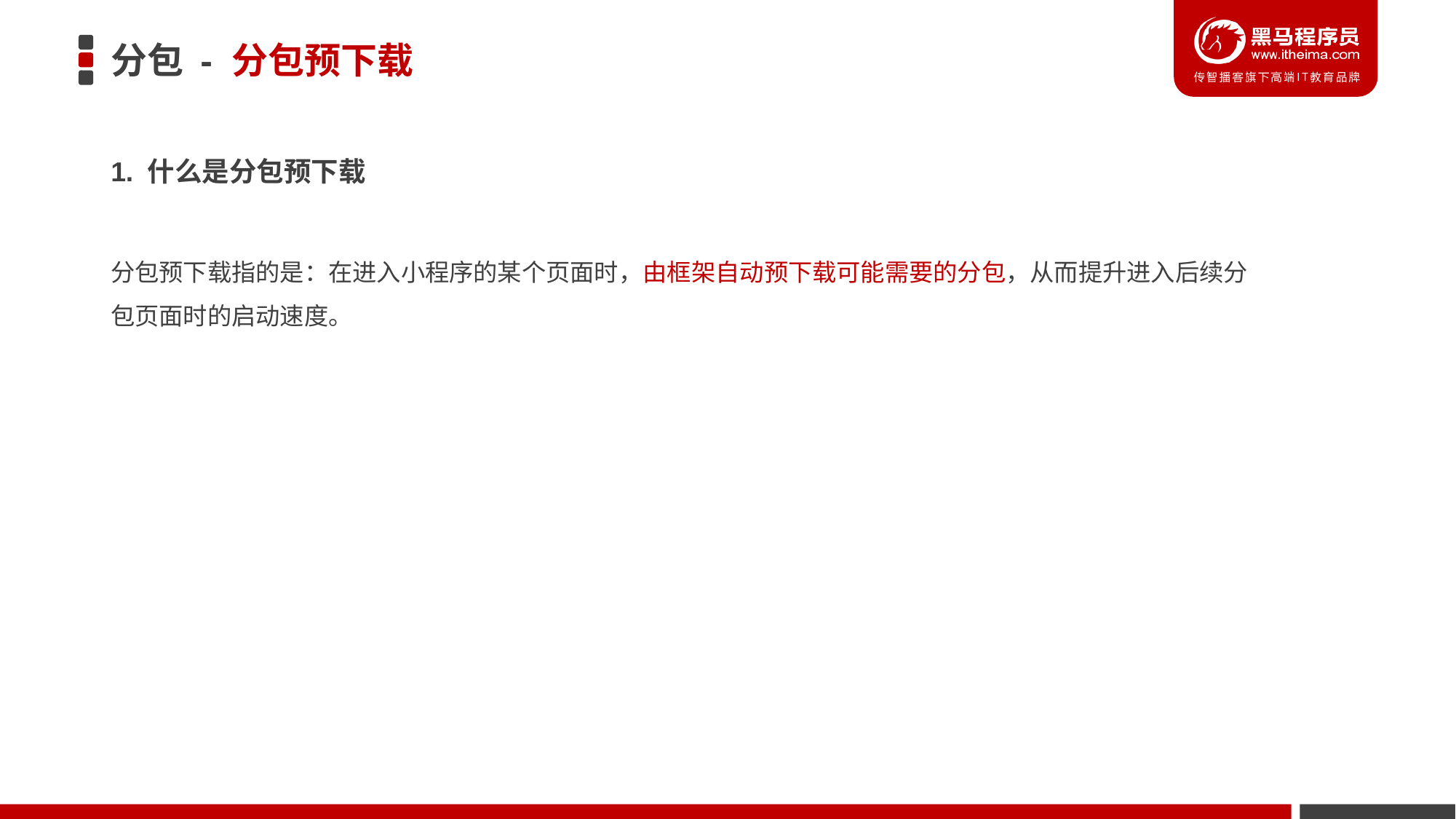

# 分包 - 分包预下载
1. 什么是分包预下载
分包预下载指的是：在进入小程序的某个页面时，由框架自动预下载可能需要的分包，从而提升进入后续分包页面时的启动速度。